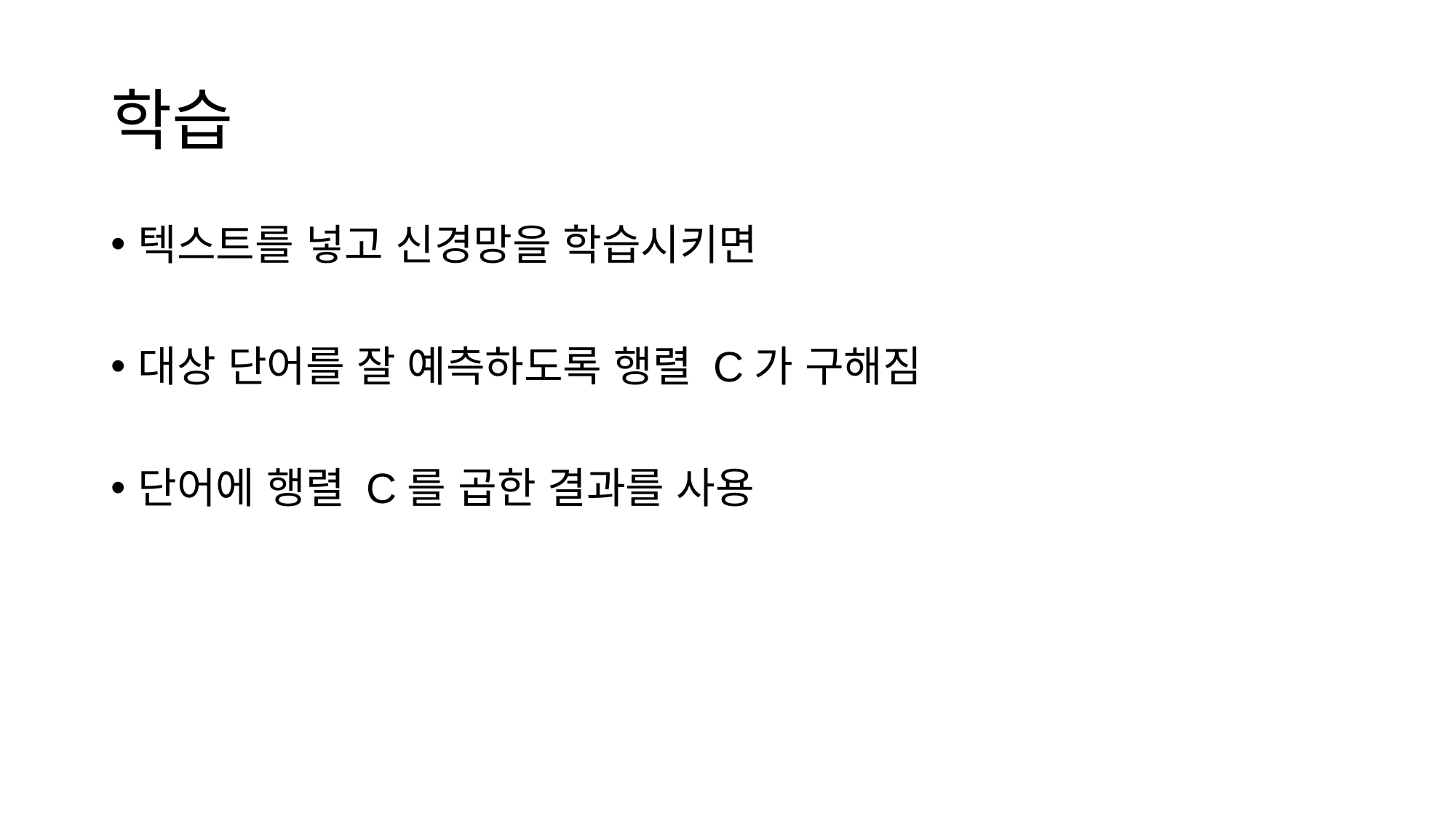

# 학습
텍스트를 넣고 신경망을 학습시키면

대상 단어를 잘 예측하도록 행렬 C가 구해짐

단어에 행렬 C를 곱한 결과를 사용